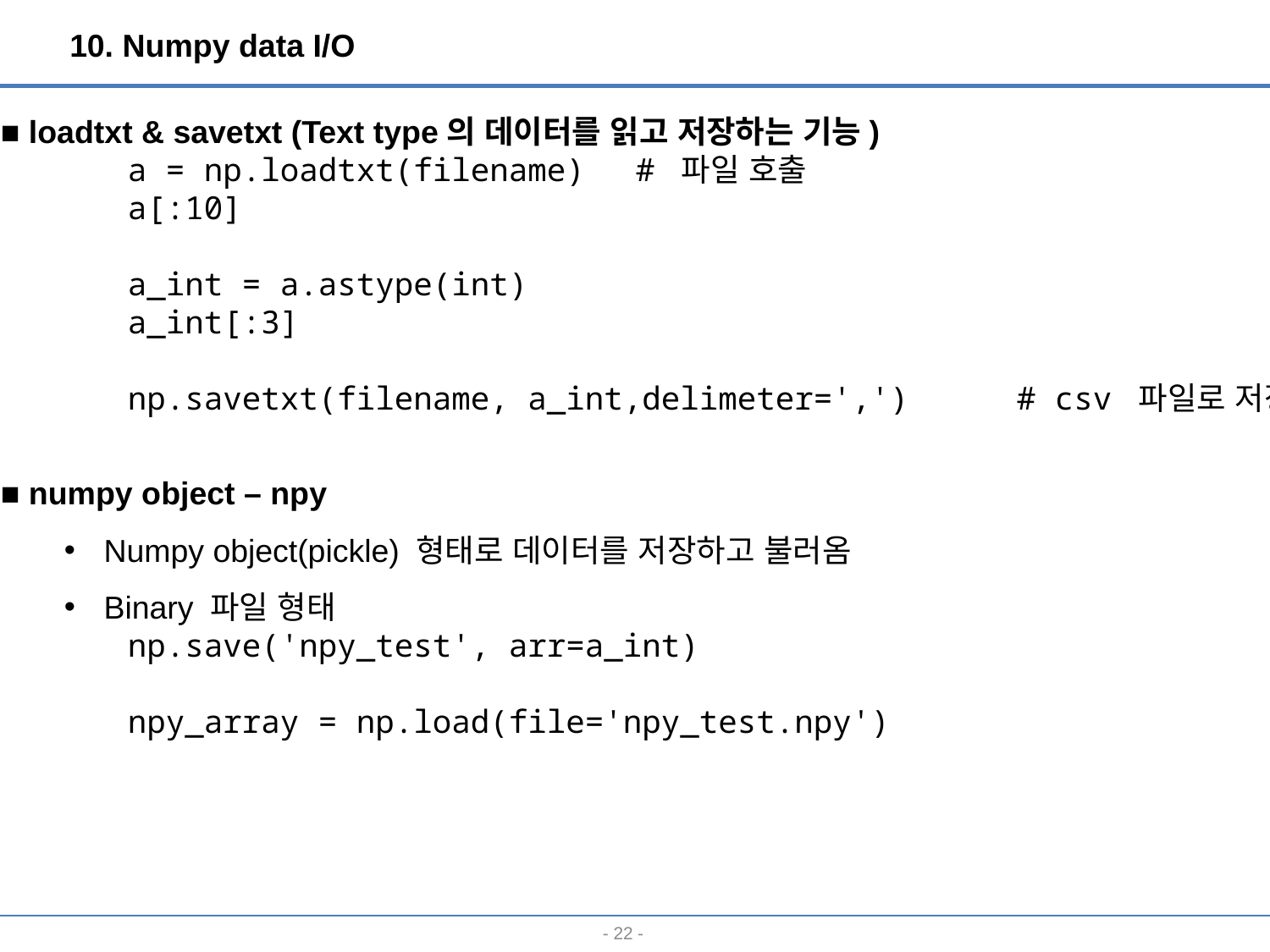

10. Numpy data I/O
■ loadtxt & savetxt (Text type의 데이터를 읽고 저장하는 기능)
a = np.loadtxt(filename)	# 파일 호출
a[:10]

a_int = a.astype(int)
a_int[:3]

np.savetxt(filename, a_int,delimeter=',')	# csv 파일로 저장

■ numpy object – npy
Numpy object(pickle) 형태로 데이터를 저장하고 불러옴
Binary 파일 형태
np.save('npy_test', arr=a_int)

npy_array = np.load(file='npy_test.npy')
- 22 -